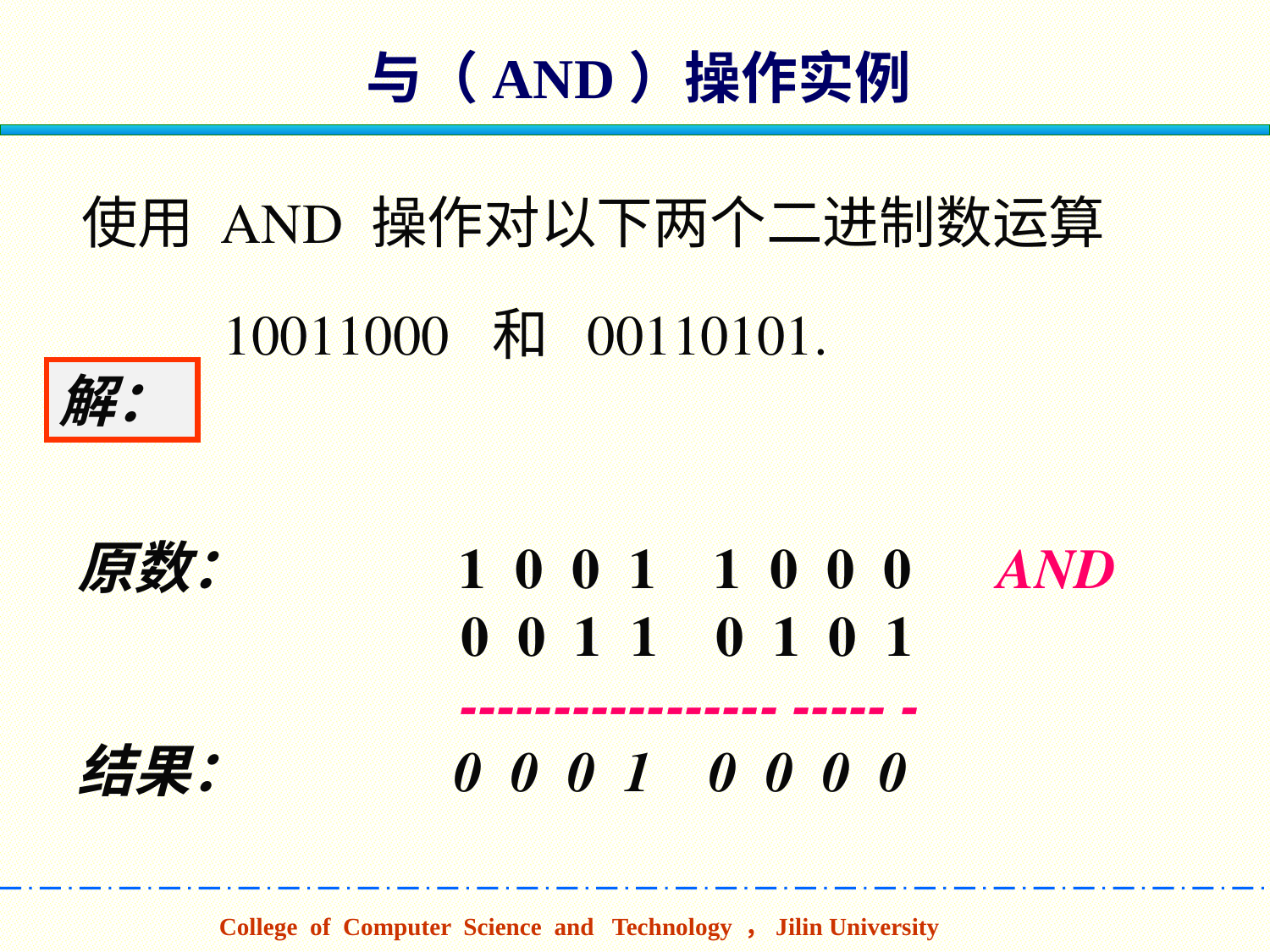

与（AND）操作实例
使用 AND 操作对以下两个二进制数运算
          10011000  和  00110101.
解：
原数：  		1  0  0  1    1  0  0  0      AND
                           0  0  1  1    0  1  0  1
                           ----------------- ----- -
结果：               0  0  0  1    0  0  0  0